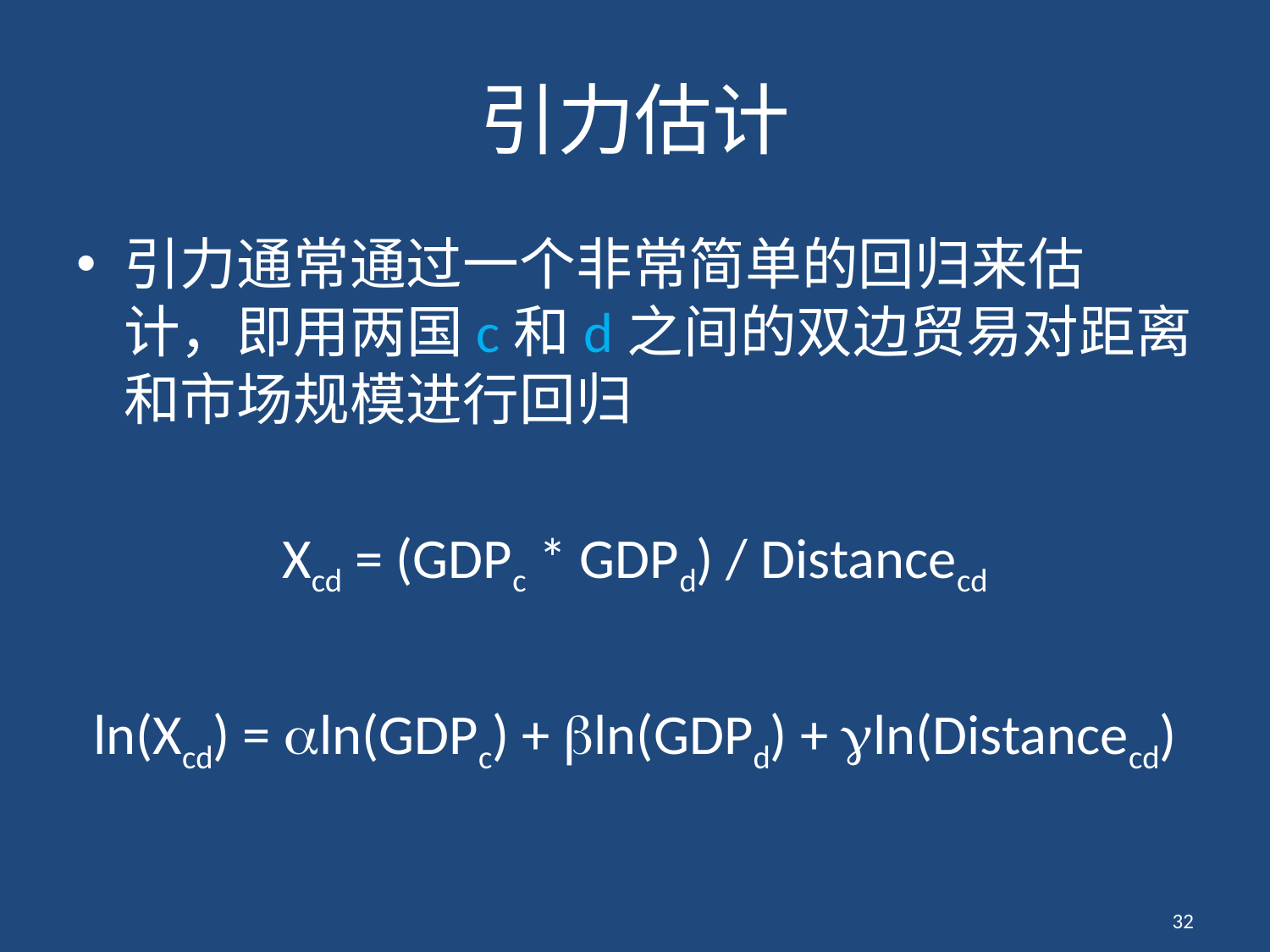

# 引力估计
引力通常通过一个非常简单的回归来估计，即用两国c和d之间的双边贸易对距离和市场规模进行回归

Xcd = (GDPc * GDPd) / Distancecd

ln(Xcd) = αln(GDPc) + βln(GDPd) + γln(Distancecd)

32